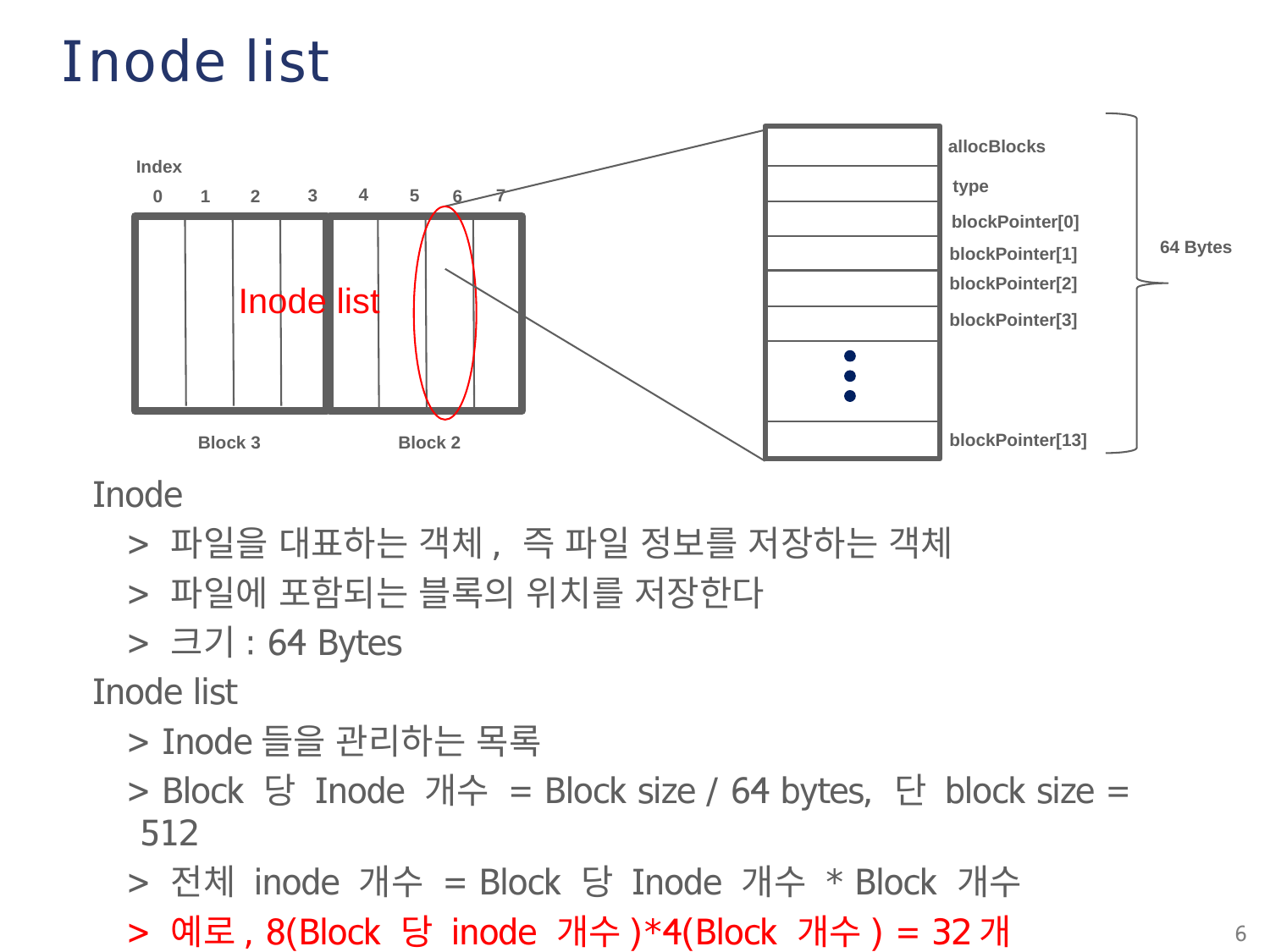

# Inode list

allocBlocks
Index
type
4
3
5
7
2
6
0
1
blockPointer[0]

64 Bytes
blockPointer[1]
blockPointer[2]
Inode list
blockPointer[3]

blockPointer[13]
Block 3
Block 2
Inode
   > 파일을 대표하는 객체, 즉 파일 정보를 저장하는 객체
   > 파일에 포함되는 블록의 위치를 저장한다
   > 크기: 64 Bytes
Inode list
   > Inode들을 관리하는 목록
   > Block 당 Inode 개수 = Block size / 64 bytes, 단 block size = 512
   > 전체 inode 개수 = Block 당 Inode 개수 * Block 개수
   > 예로, 8(Block 당 inode 개수)*4(Block 개수) = 32개
6